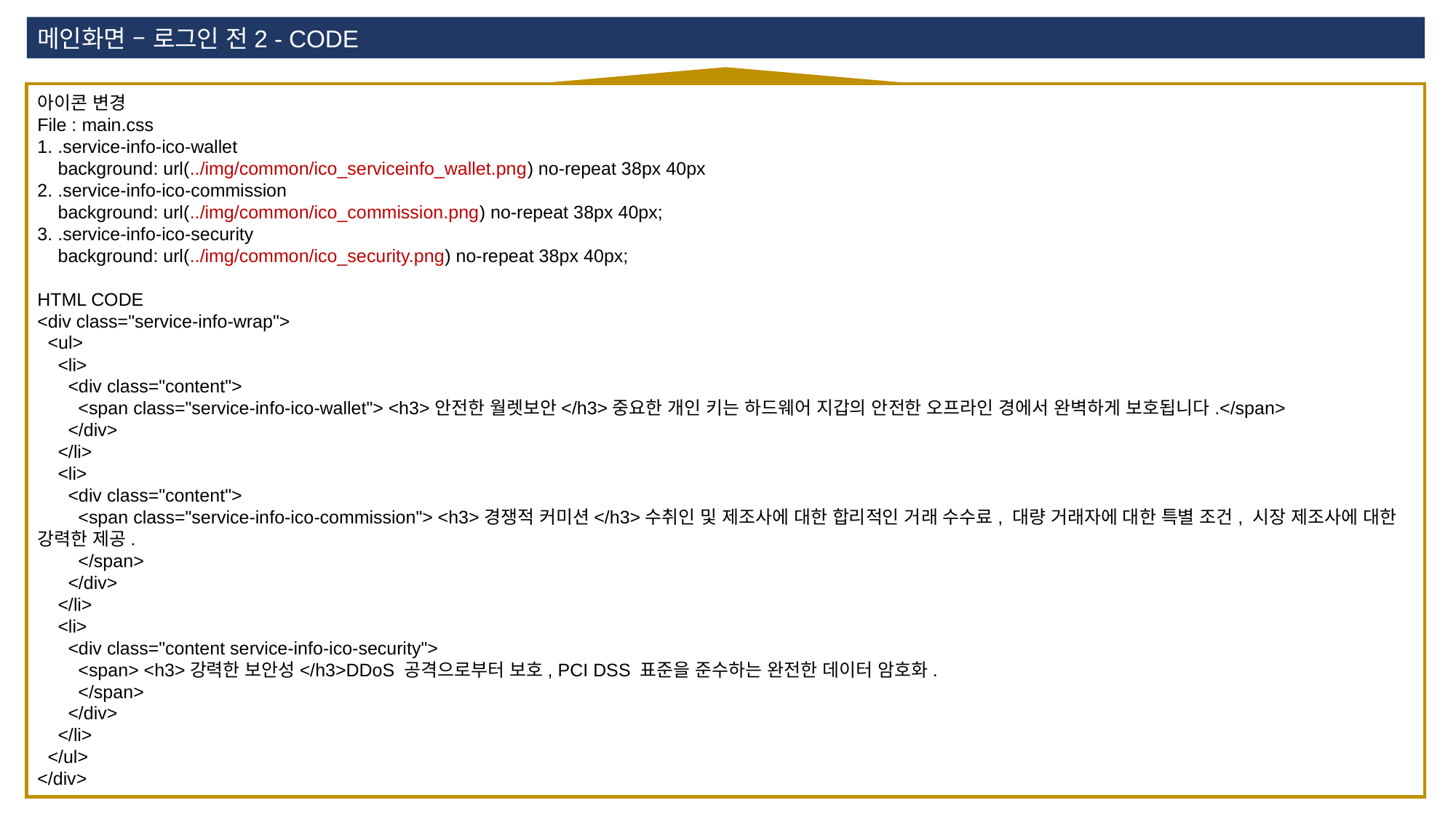

메인화면 – 로그인 전2 - CODE

아이콘 변경
File : main.css
1. .service-info-ico-wallet
    background: url(../img/common/ico_serviceinfo_wallet.png) no-repeat 38px 40px
2. .service-info-ico-commission
    background: url(../img/common/ico_commission.png) no-repeat 38px 40px;
3. .service-info-ico-security
    background: url(../img/common/ico_security.png) no-repeat 38px 40px;

HTML CODE
<div class="service-info-wrap">
  <ul>
    <li>
      <div class="content">
        <span class="service-info-ico-wallet"> <h3>안전한 월렛보안</h3>중요한 개인 키는 하드웨어 지갑의 안전한 오프라인 경에서 완벽하게 보호됩니다.</span>
      </div>
    </li>
    <li>
      <div class="content">
        <span class="service-info-ico-commission"> <h3>경쟁적 커미션</h3>수취인 및 제조사에 대한 합리적인 거래 수수료, 대량 거래자에 대한 특별 조건, 시장 제조사에 대한 강력한 제공.
        </span>
      </div>
    </li>
    <li>
      <div class="content service-info-ico-security">
        <span> <h3>강력한 보안성</h3>DDoS 공격으로부터 보호, PCI DSS 표준을 준수하는 완전한 데이터 암호화.
        </span>
      </div>
    </li>
  </ul>
</div>